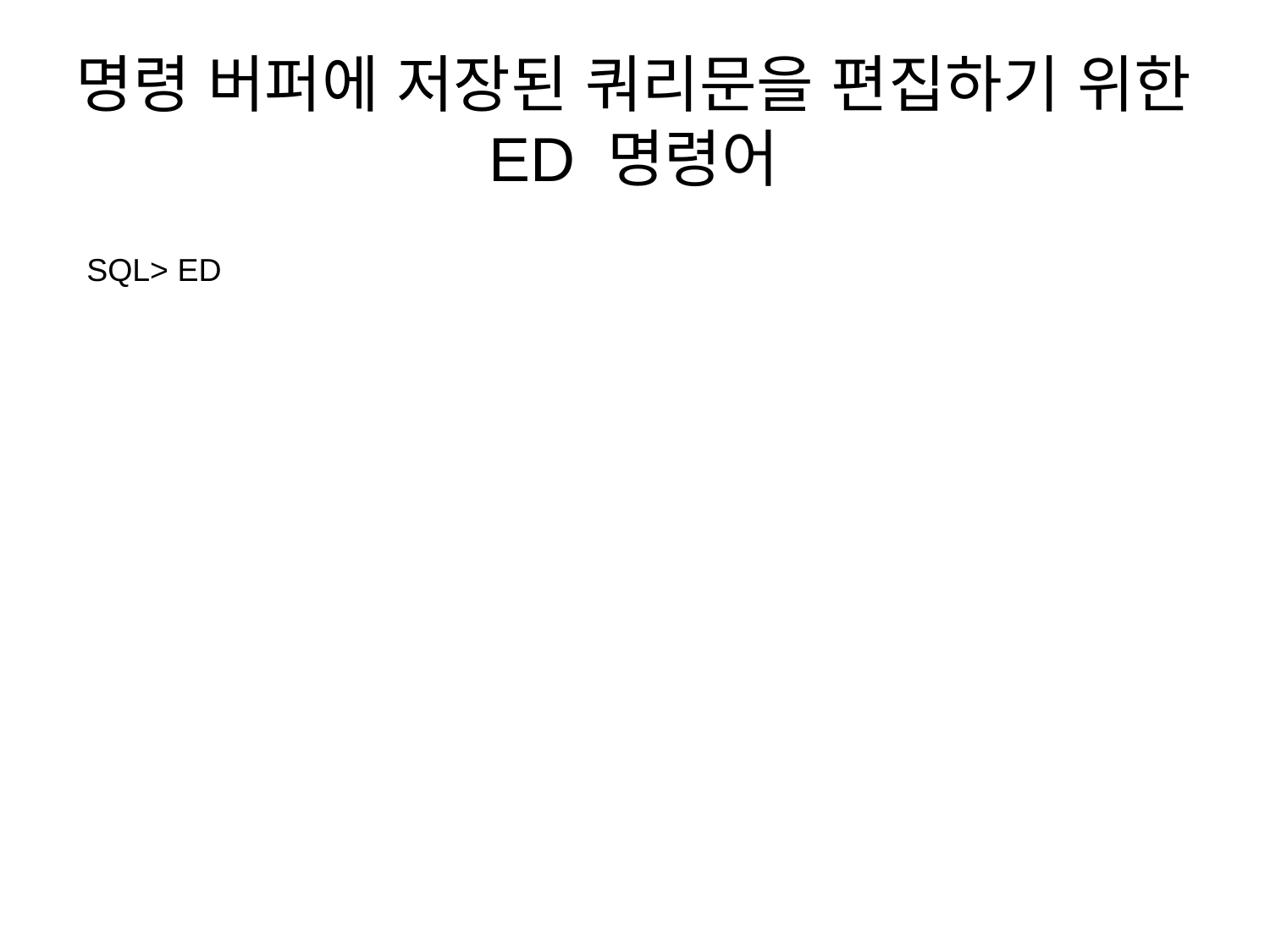

# 명령 버퍼에 저장된 쿼리문을 편집하기 위한 ED 명령어
SQL> ED